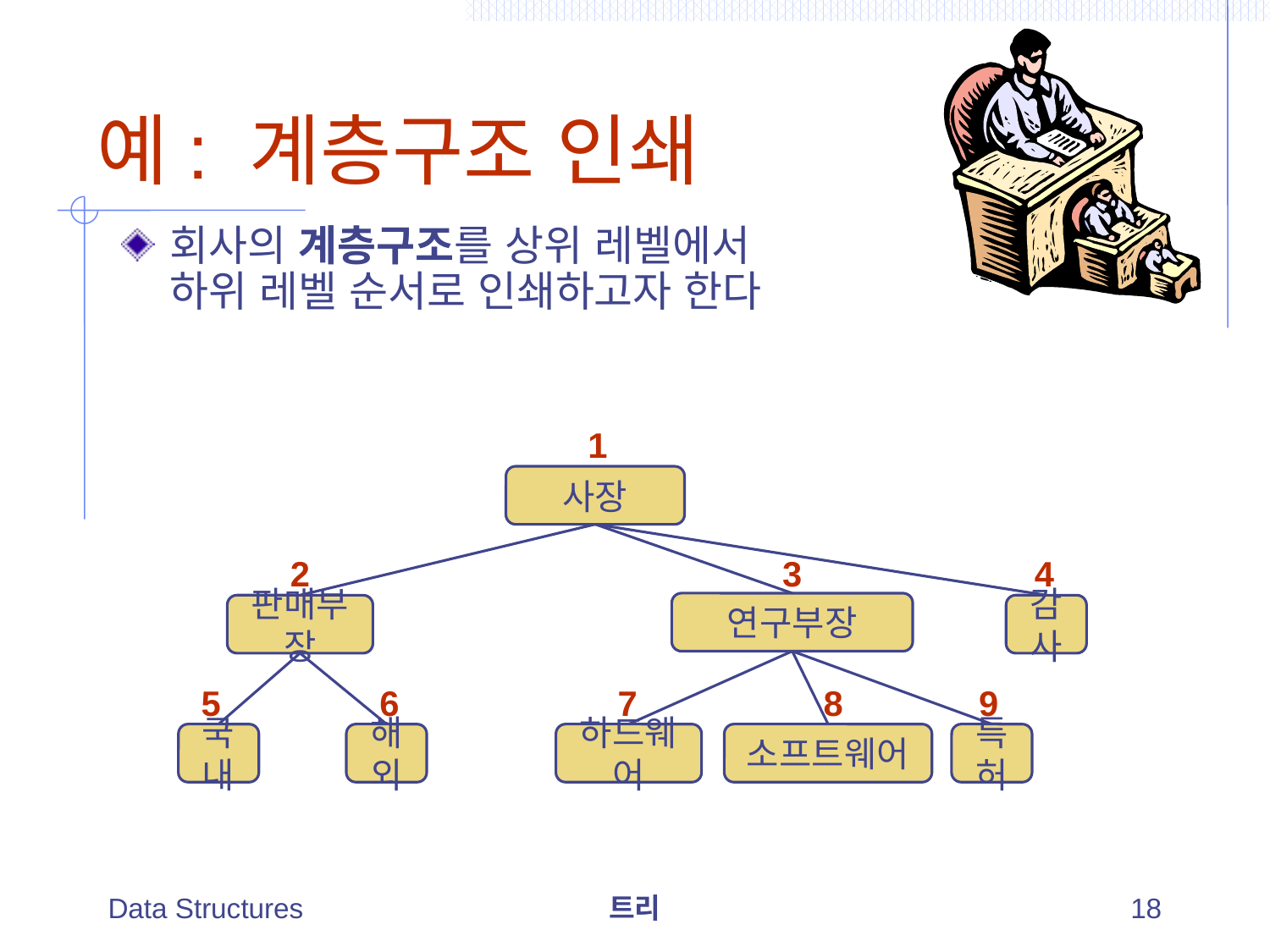

# 예: 계층구조 인쇄
회사의 계층구조를 상위 레벨에서 하위 레벨 순서로 인쇄하고자 한다
1
사장
2
3
4
연구부장
판매부장
감사
5
6
7
8
9
소프트웨어
국내
해외
하드웨어
특허
Data Structures
트리
18